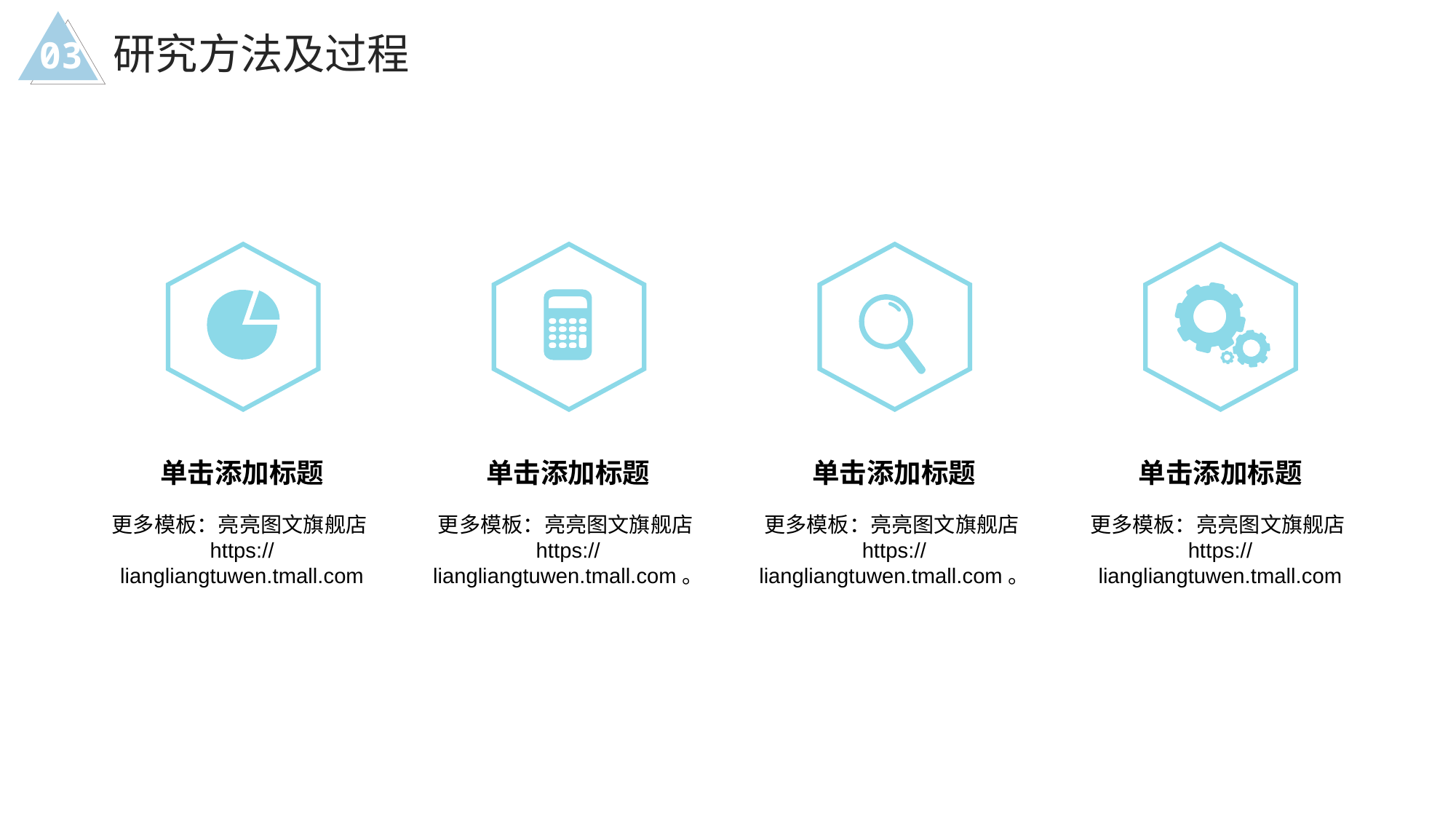

研究方法及过程
03

单击添加标题
更多模板：亮亮图文旗舰店https://liangliangtuwen.tmall.com
单击添加标题
更多模板：亮亮图文旗舰店https://liangliangtuwen.tmall.com。
单击添加标题
更多模板：亮亮图文旗舰店https://liangliangtuwen.tmall.com。
单击添加标题
更多模板：亮亮图文旗舰店https://liangliangtuwen.tmall.com